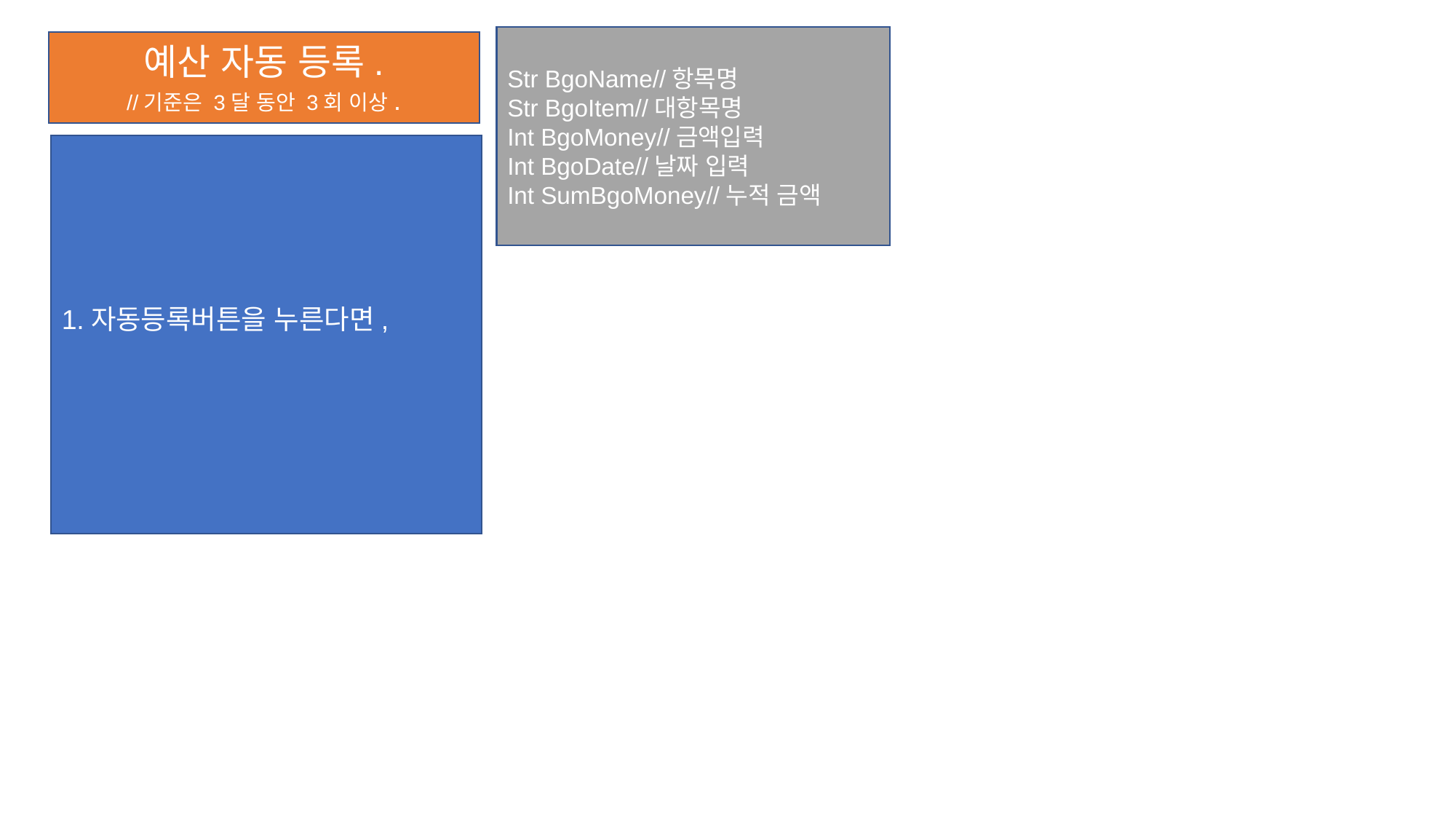

Str BgoName//항목명
Str BgoItem//대항목명
Int BgoMoney//금액입력
Int BgoDate//날짜 입력
Int SumBgoMoney//누적 금액
예산 자동 등록.
//기준은 3달 동안 3회 이상.
1.자동등록버튼을 누른다면,